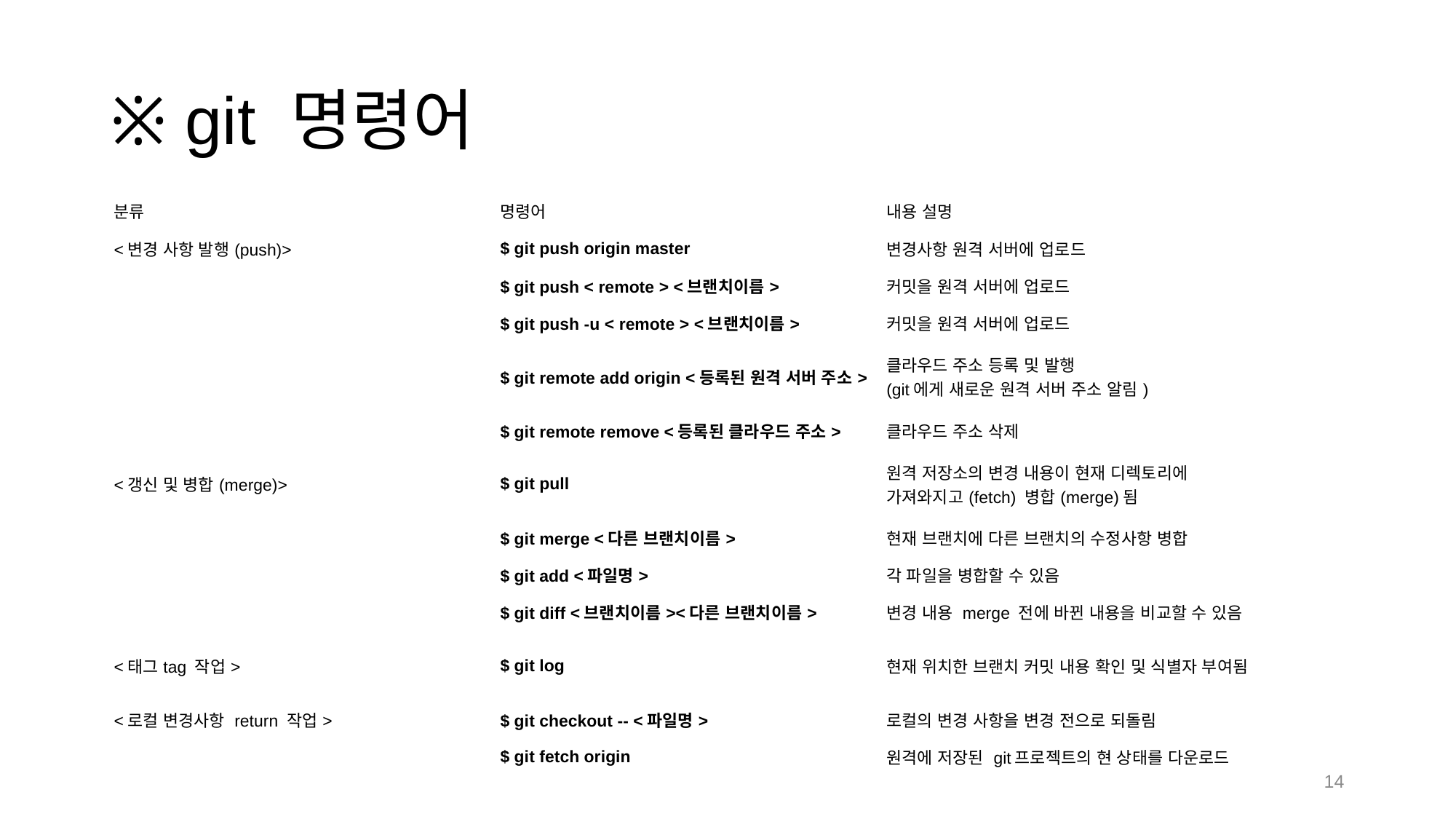

# ※ git 명령어
| 분류 | 명령어 | 내용 설명 |
| --- | --- | --- |
| <변경 사항 발행(push)> | $ git push origin master | 변경사항 원격 서버에 업로드 |
|  | $ git push < remote > <브랜치이름> | 커밋을 원격 서버에 업로드 |
|  | $ git push -u < remote > <브랜치이름> | 커밋을 원격 서버에 업로드 |
|  | $ git remote add origin <등록된 원격 서버 주소> | 클라우드 주소 등록 및 발행 (git에게 새로운 원격 서버 주소 알림) |
|  | $ git remote remove <등록된 클라우드 주소> | 클라우드 주소 삭제 |
| <갱신 및 병합(merge)> | $ git pull | 원격 저장소의 변경 내용이 현재 디렉토리에 가져와지고(fetch) 병합(merge)됨 |
|  | $ git merge <다른 브랜치이름> | 현재 브랜치에 다른 브랜치의 수정사항 병합 |
|  | $ git add <파일명> | 각 파일을 병합할 수 있음 |
|  | $ git diff <브랜치이름><다른 브랜치이름> | 변경 내용 merge 전에 바뀐 내용을 비교할 수 있음 |
| <태그tag 작업> | $ git log | 현재 위치한 브랜치 커밋 내용 확인 및 식별자 부여됨 |
| <로컬 변경사항 return 작업> | $ git checkout -- <파일명> | 로컬의 변경 사항을 변경 전으로 되돌림 |
|  | $ git fetch origin | 원격에 저장된 git프로젝트의 현 상태를 다운로드 |
14